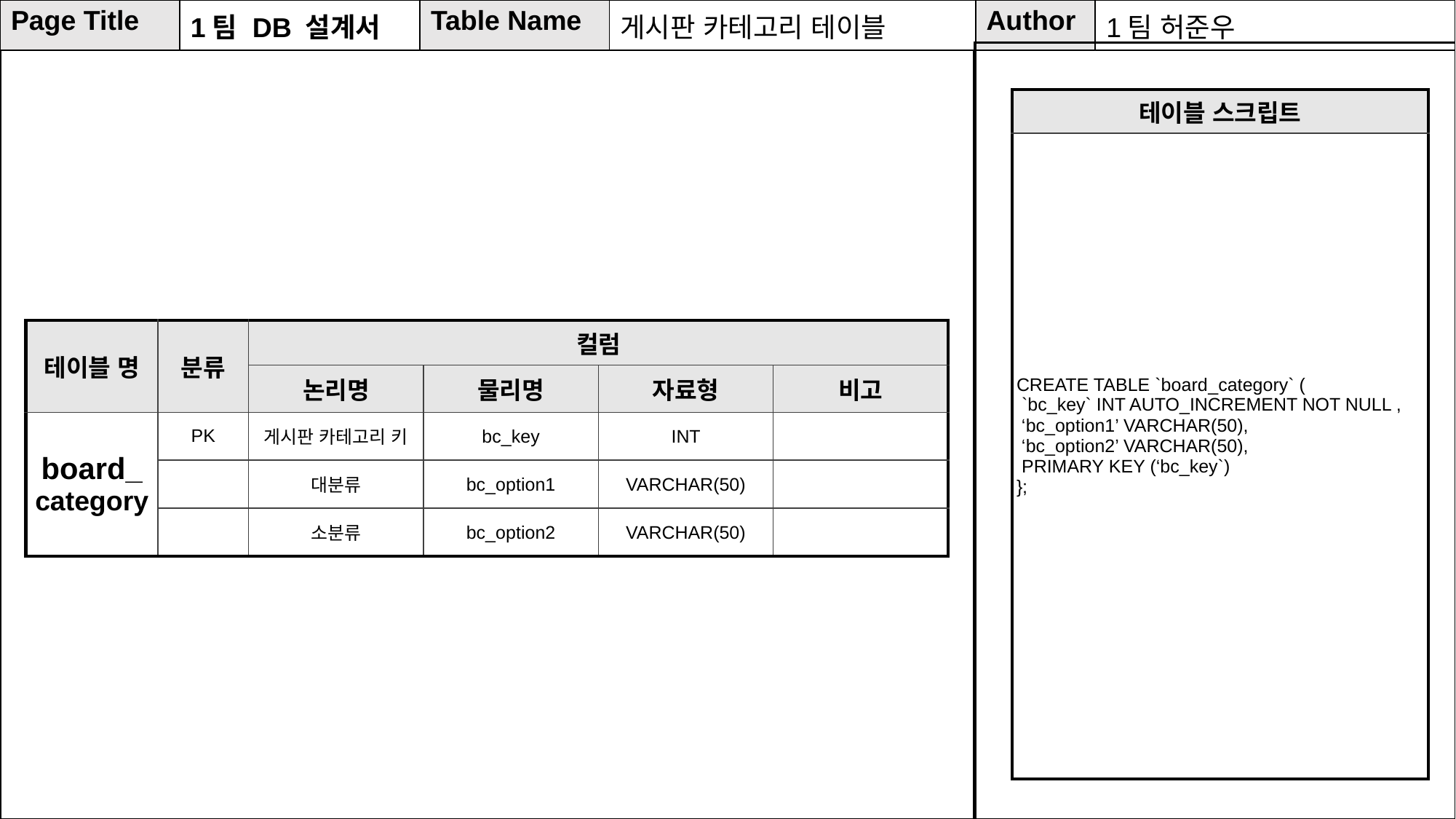

| Page Title | 1팀 DB 설계서 | Table Name | 게시판 카테고리 테이블 | Author | 1팀 허준우 |
| --- | --- | --- | --- | --- | --- |

테이블 기술서
| 테이블 스크립트 |
| --- |
| CREATE TABLE `board\_category` ( `bc\_key` INT AUTO\_INCREMENT NOT NULL , ‘bc\_option1’ VARCHAR(50), ‘bc\_option2’ VARCHAR(50), PRIMARY KEY (‘bc\_key`) }; |
| 테이블 명 | 분류 | 컬럼 |  |  |  |
| --- | --- | --- | --- | --- | --- |
|  |  | 논리명 | 물리명 | 자료형 | 비고 |
| board\_ category | PK | 게시판 카테고리 키 | bc\_key | INT |  |
|  |  | 대분류 | bc\_option1 | VARCHAR(50) |  |
|  |  | 소분류 | bc\_option2 | VARCHAR(50) |  |